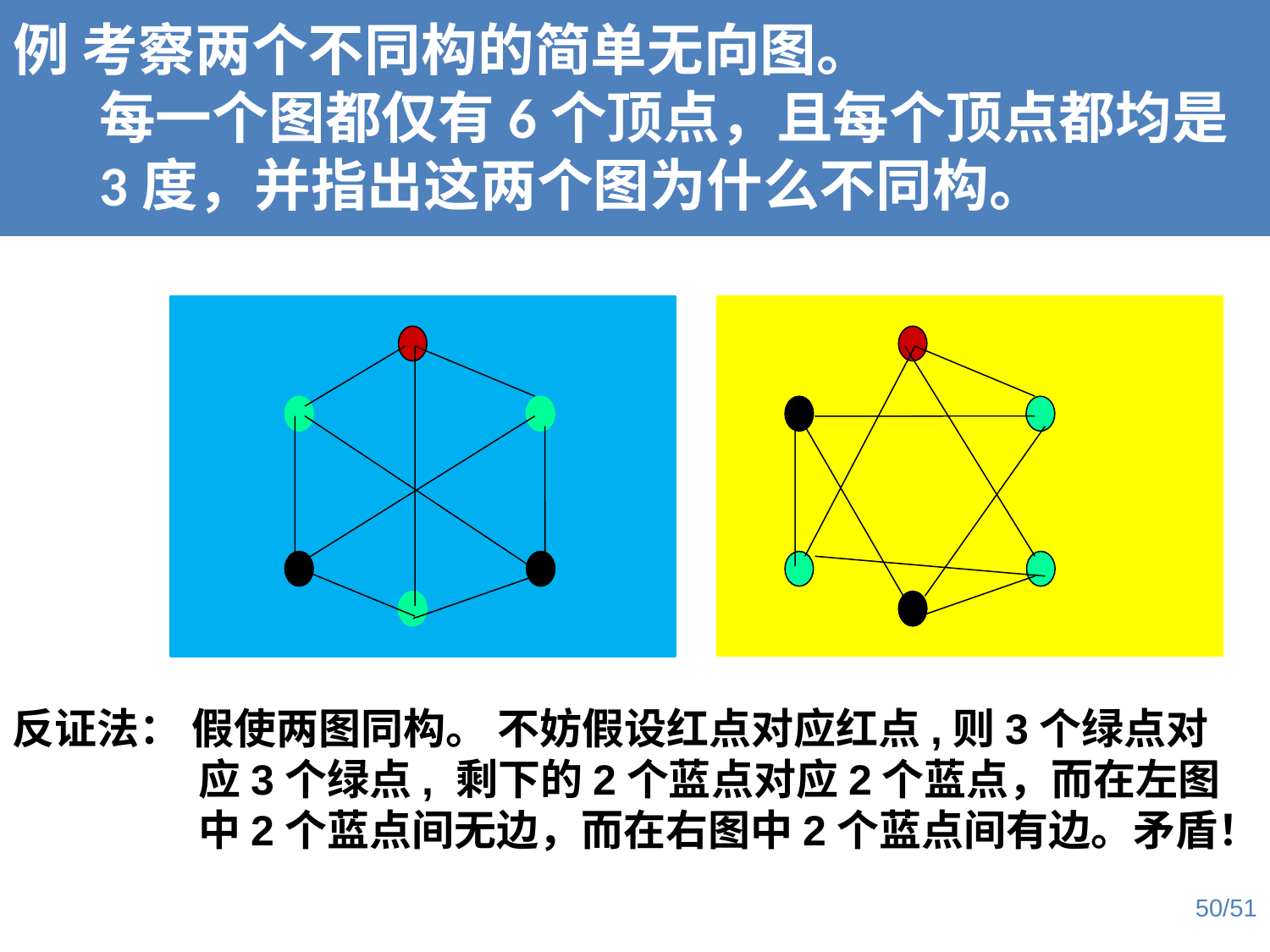

例 考察两个不同构的简单无向图。
每一个图都仅有6个顶点，且每个顶点都均是3度，并指出这两个图为什么不同构。

反证法： 假使两图同构。 不妨假设红点对应红点,则3个绿点对应3个绿点, 剩下的2个蓝点对应2个蓝点，而在左图中2个蓝点间无边，而在右图中2个蓝点间有边。矛盾！
50/51